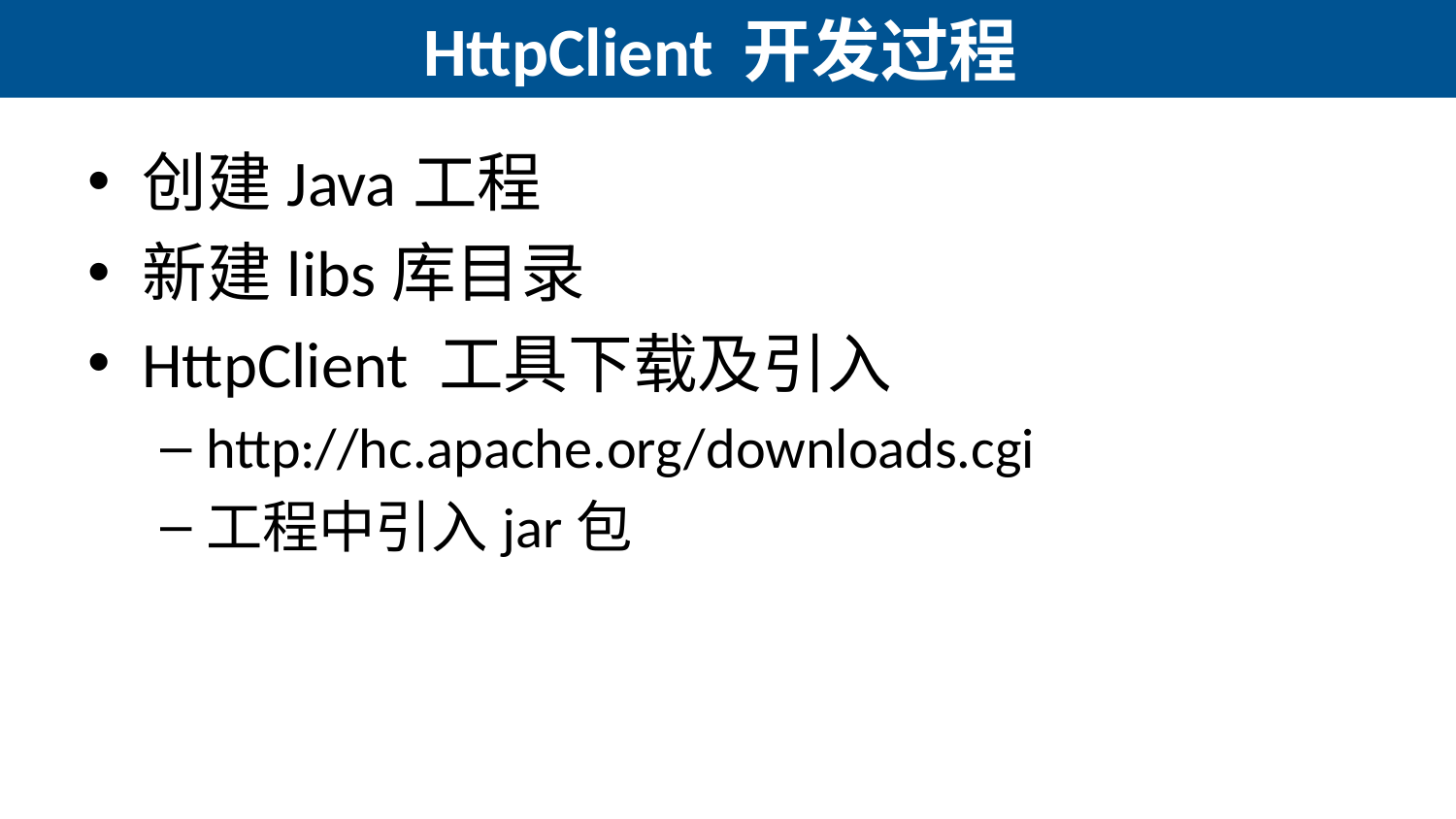

# HttpClient 开发过程
创建Java工程
新建libs库目录
HttpClient 工具下载及引入
http://hc.apache.org/downloads.cgi
工程中引入jar包